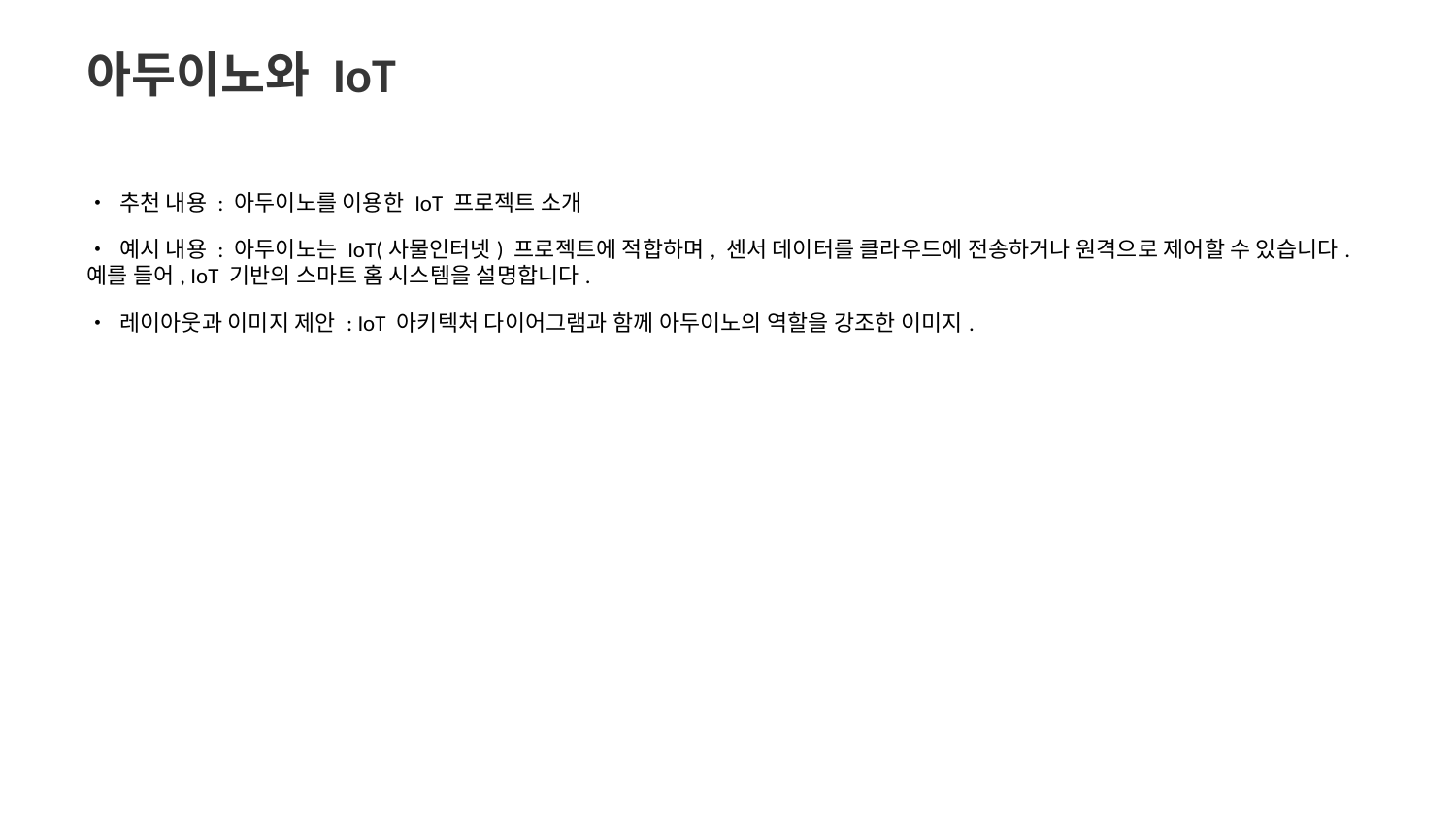

아두이노와 IoT
• 추천 내용 : 아두이노를 이용한 IoT 프로젝트 소개
• 예시 내용 : 아두이노는 IoT(사물인터넷) 프로젝트에 적합하며, 센서 데이터를 클라우드에 전송하거나 원격으로 제어할 수 있습니다. 예를 들어, IoT 기반의 스마트 홈 시스템을 설명합니다.
• 레이아웃과 이미지 제안 : IoT 아키텍처 다이어그램과 함께 아두이노의 역할을 강조한 이미지.